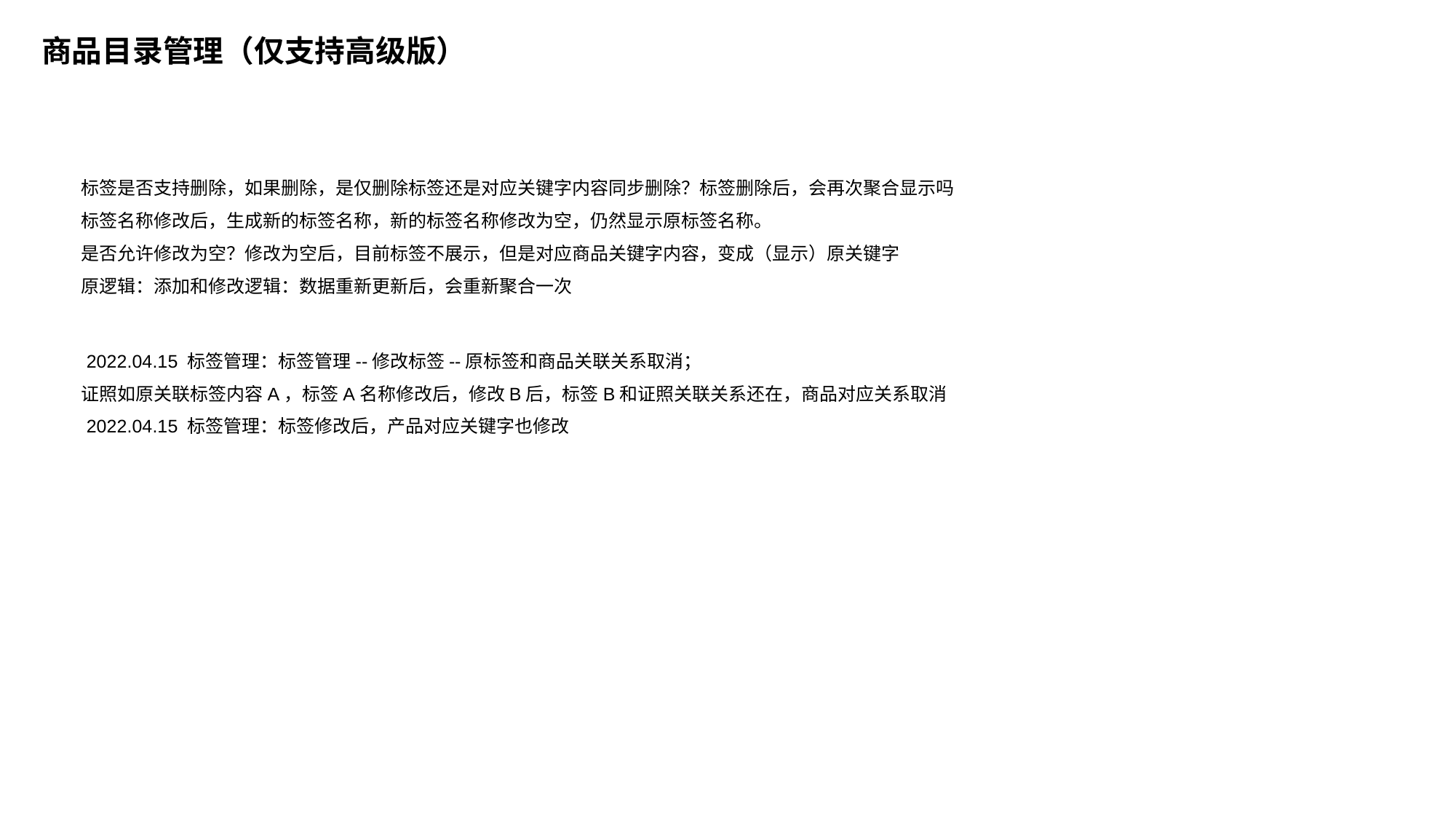

商品目录管理（仅支持高级版）
标签是否支持删除，如果删除，是仅删除标签还是对应关键字内容同步删除？标签删除后，会再次聚合显示吗
标签名称修改后，生成新的标签名称，新的标签名称修改为空，仍然显示原标签名称。
是否允许修改为空？修改为空后，目前标签不展示，但是对应商品关键字内容，变成（显示）原关键字
原逻辑：添加和修改逻辑：数据重新更新后，会重新聚合一次
 2022.04.15 标签管理：标签管理--修改标签--原标签和商品关联关系取消；
证照如原关联标签内容A，标签A名称修改后，修改B后，标签B和证照关联关系还在，商品对应关系取消
 2022.04.15 标签管理：标签修改后，产品对应关键字也修改